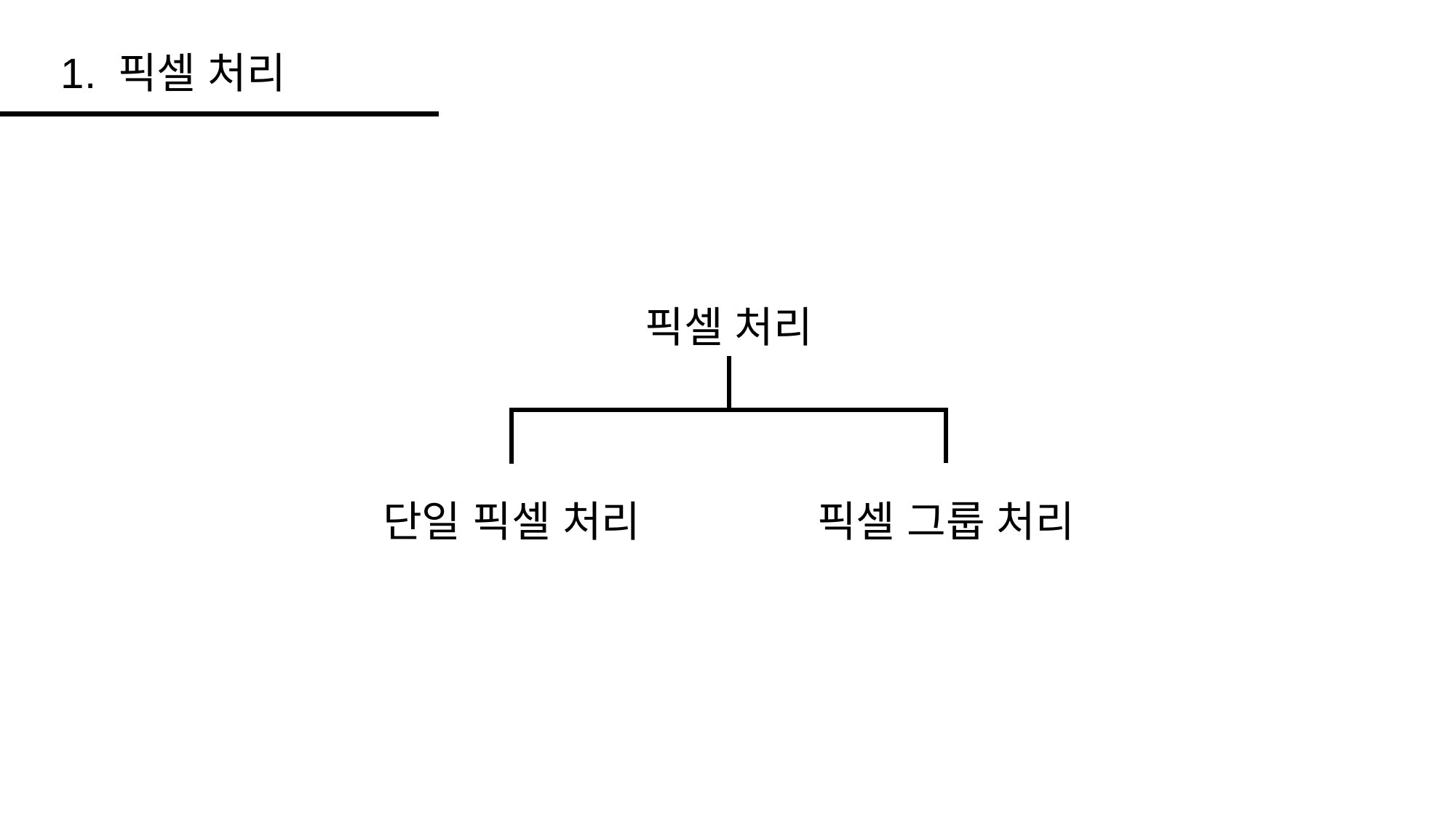

1. 픽셀 처리
픽셀 처리
픽셀 그룹 처리
단일 픽셀 처리